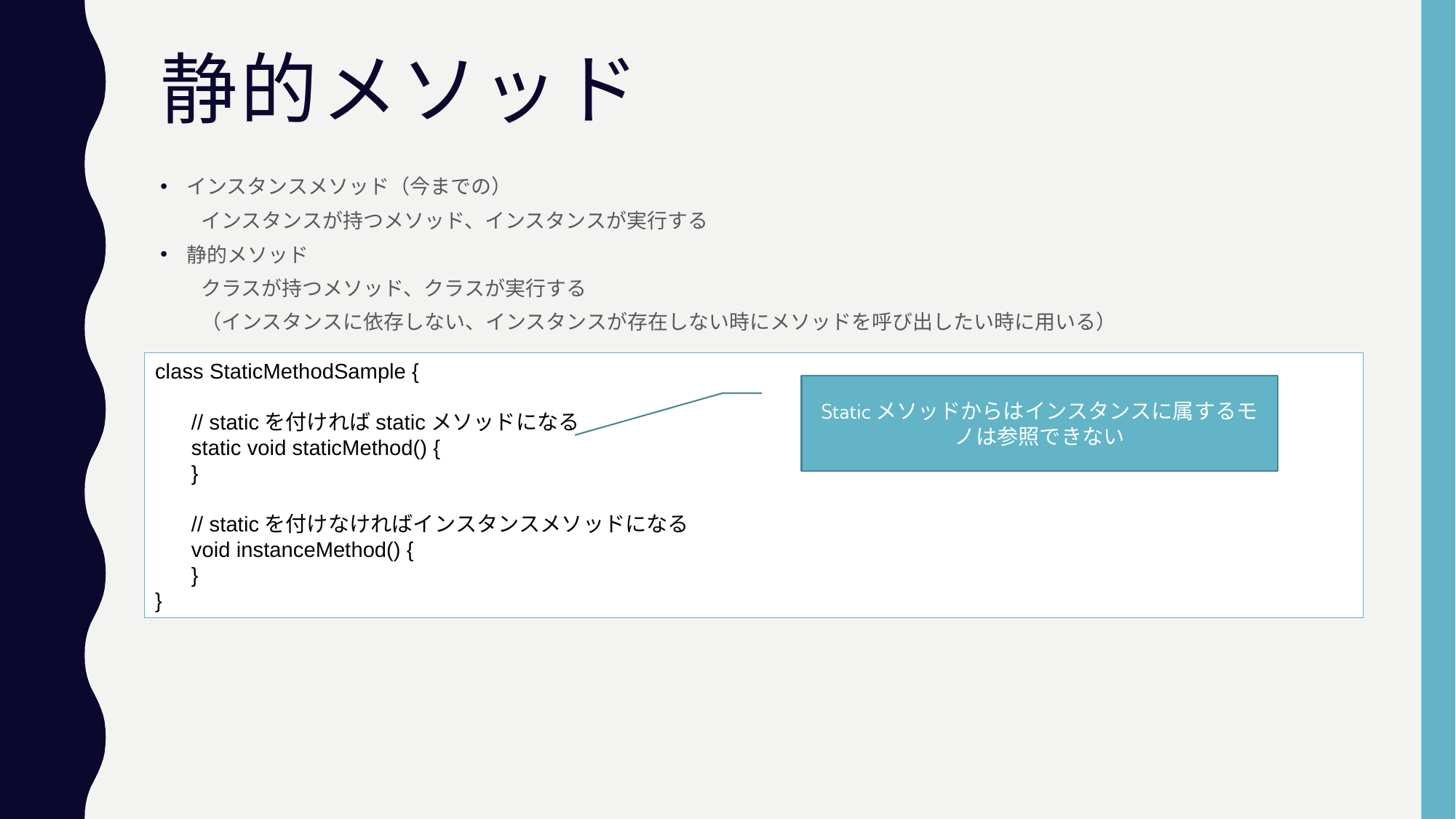

# 静的メソッド
インスタンスメソッド（今までの）
　　インスタンスが持つメソッド、インスタンスが実行する
静的メソッド
　　クラスが持つメソッド、クラスが実行する
　　（インスタンスに依存しない、インスタンスが存在しない時にメソッドを呼び出したい時に用いる）

class StaticMethodSample {

 　// staticを付ければstaticメソッドになる
 　static void staticMethod() {
 　}

 　// staticを付けなければインスタンスメソッドになる
 　void instanceMethod() {
 　}
}
Staticメソッドからはインスタンスに属するモノは参照できない